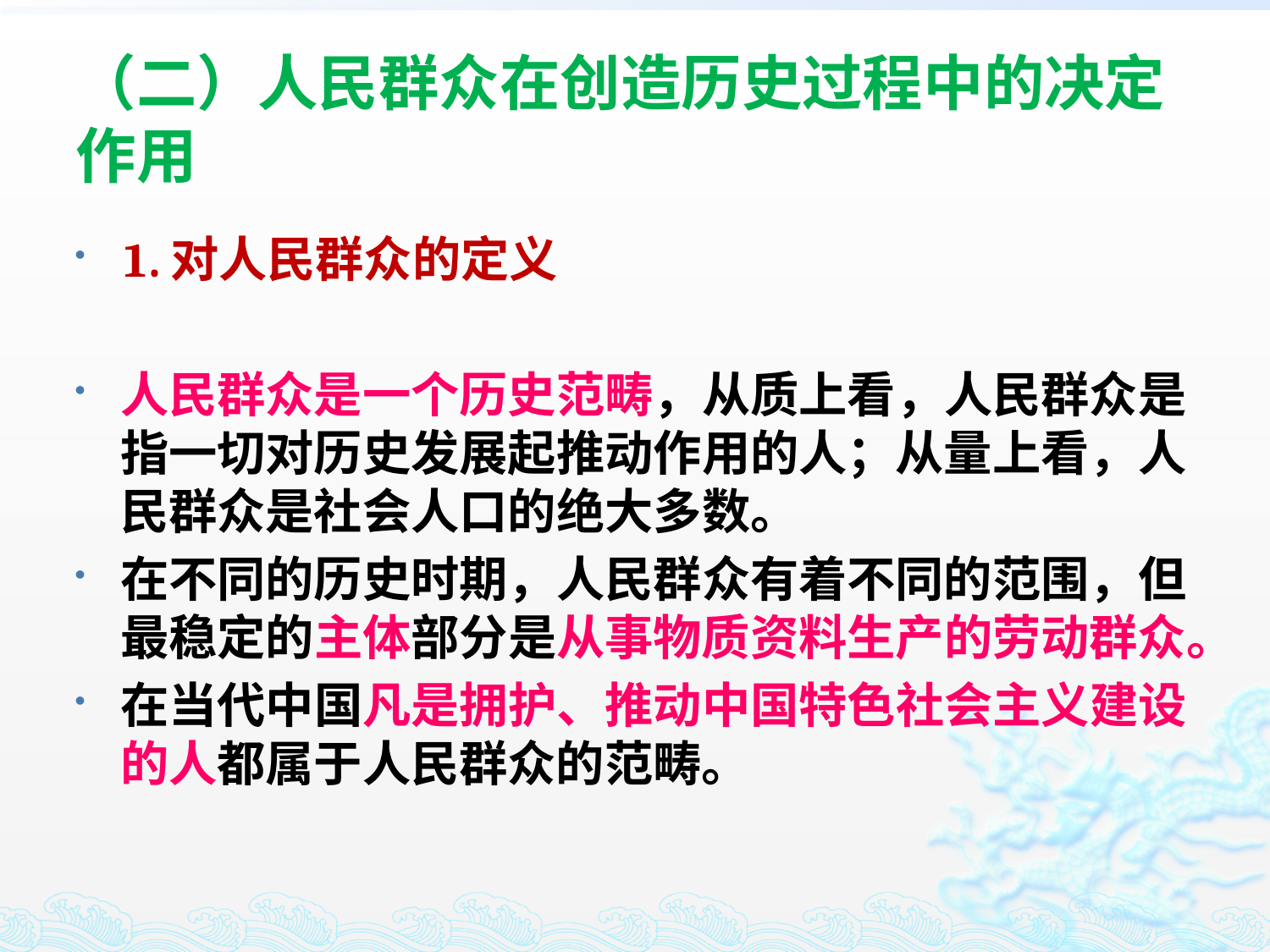

# （二）人民群众在创造历史过程中的决定作用
1.对人民群众的定义

人民群众是一个历史范畴，从质上看，人民群众是指一切对历史发展起推动作用的人；从量上看，人民群众是社会人口的绝大多数。
在不同的历史时期，人民群众有着不同的范围，但最稳定的主体部分是从事物质资料生产的劳动群众。
在当代中国凡是拥护、推动中国特色社会主义建设的人都属于人民群众的范畴。